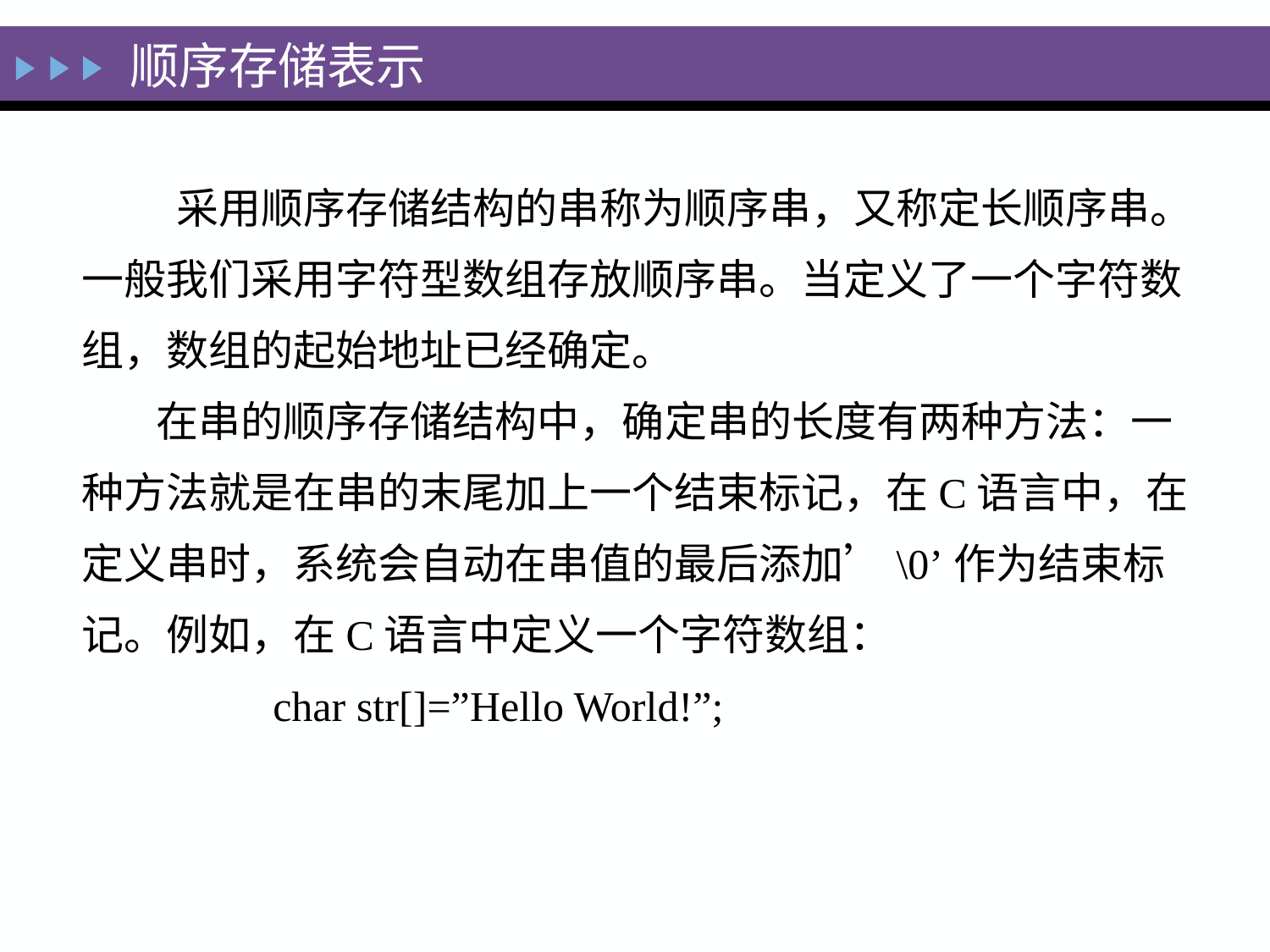

# 顺序存储表示
 采用顺序存储结构的串称为顺序串，又称定长顺序串。一般我们采用字符型数组存放顺序串。当定义了一个字符数组，数组的起始地址已经确定。
在串的顺序存储结构中，确定串的长度有两种方法：一种方法就是在串的末尾加上一个结束标记，在C语言中，在定义串时，系统会自动在串值的最后添加’\0’作为结束标记。例如，在C语言中定义一个字符数组：
           char str[]=”Hello World!”;